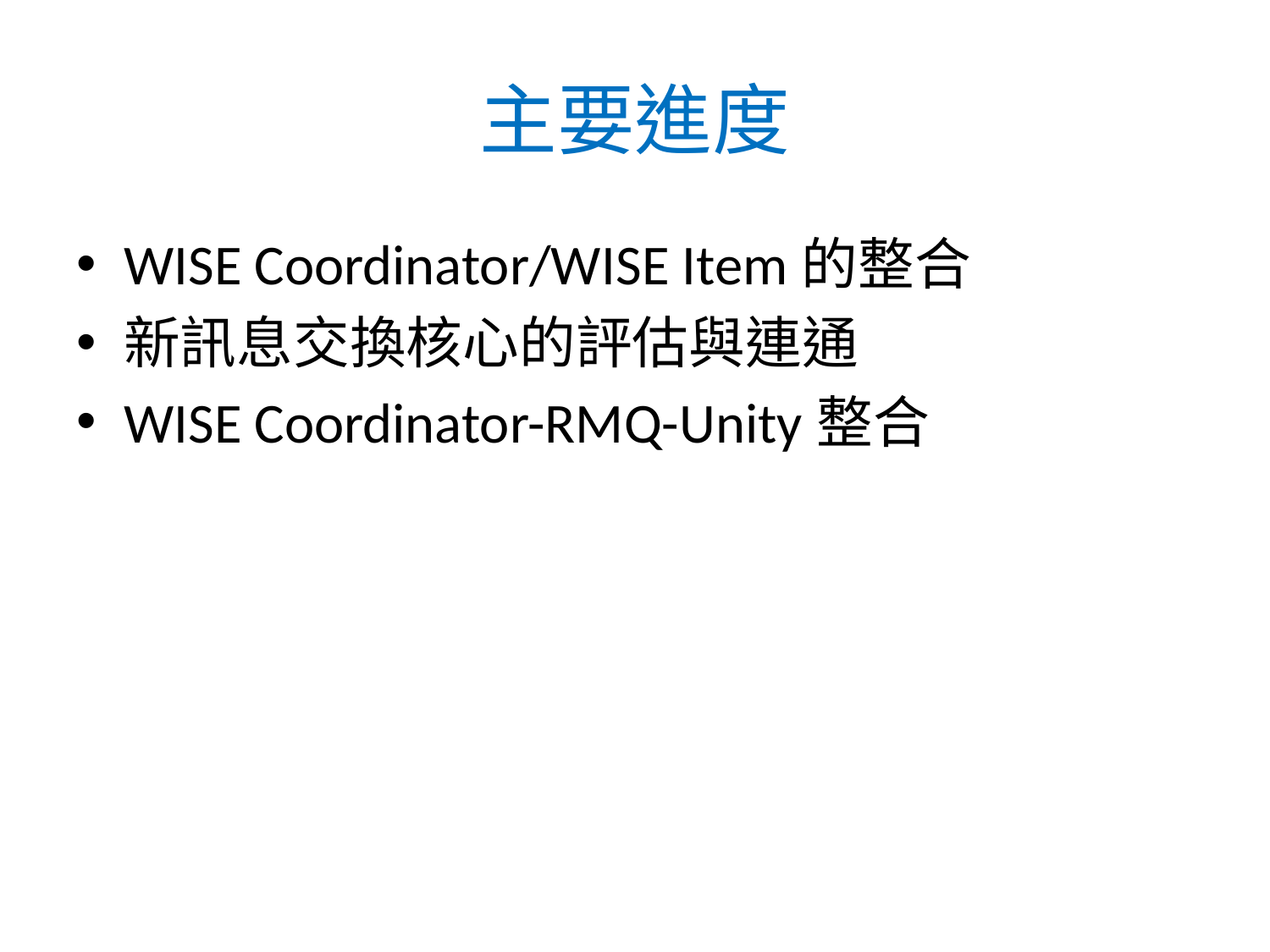

# 主要進度
WISE Coordinator/WISE Item的整合
新訊息交換核心的評估與連通
WISE Coordinator-RMQ-Unity整合